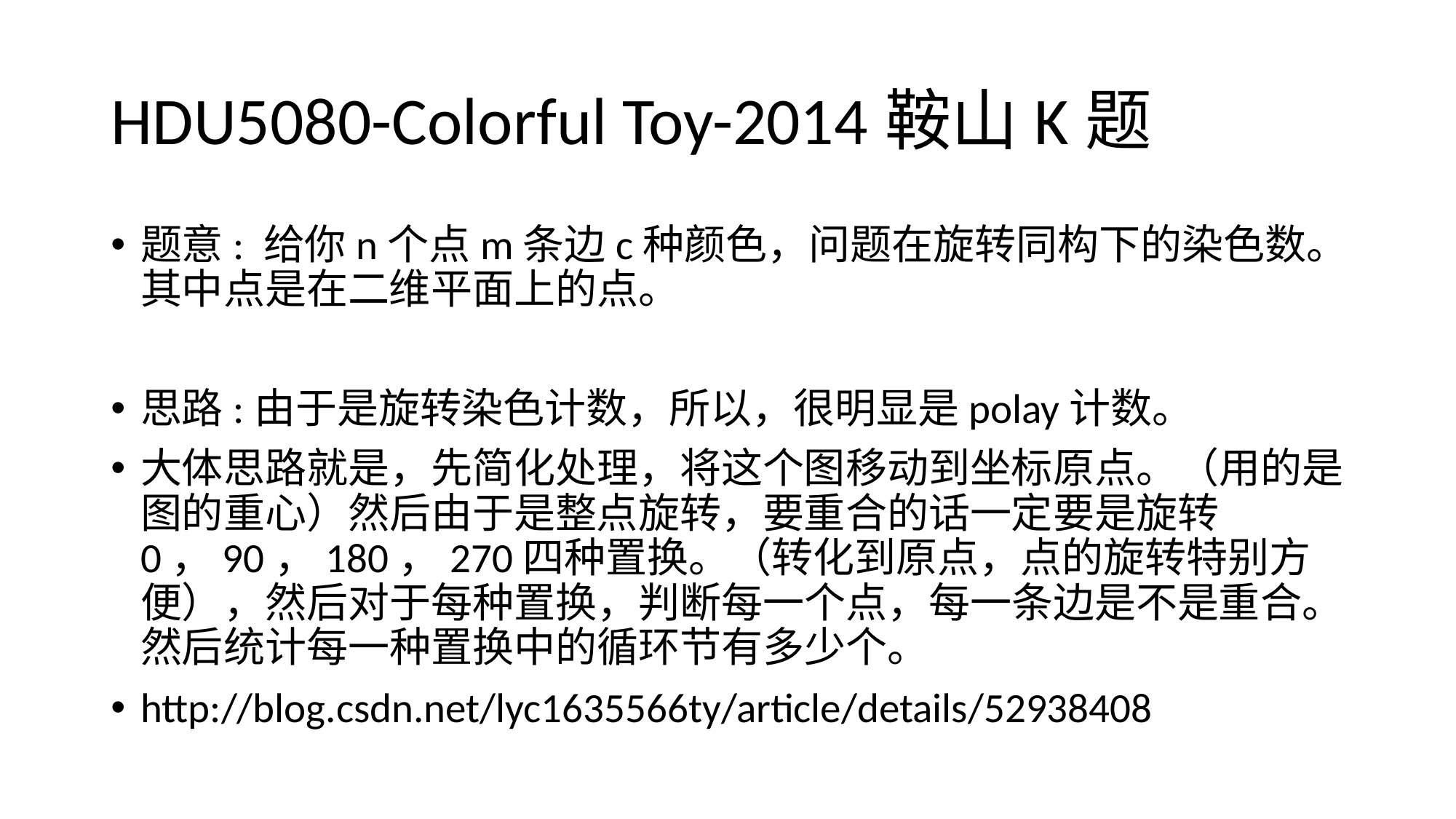

# HDU5080-Colorful Toy-2014鞍山K题
题意: 给你n个点m条边c种颜色，问题在旋转同构下的染色数。其中点是在二维平面上的点。

思路:由于是旋转染色计数，所以，很明显是polay计数。
大体思路就是，先简化处理，将这个图移动到坐标原点。（用的是图的重心）然后由于是整点旋转，要重合的话一定要是旋转0，90，180，270四种置换。（转化到原点，点的旋转特别方便），然后对于每种置换，判断每一个点，每一条边是不是重合。然后统计每一种置换中的循环节有多少个。
http://blog.csdn.net/lyc1635566ty/article/details/52938408